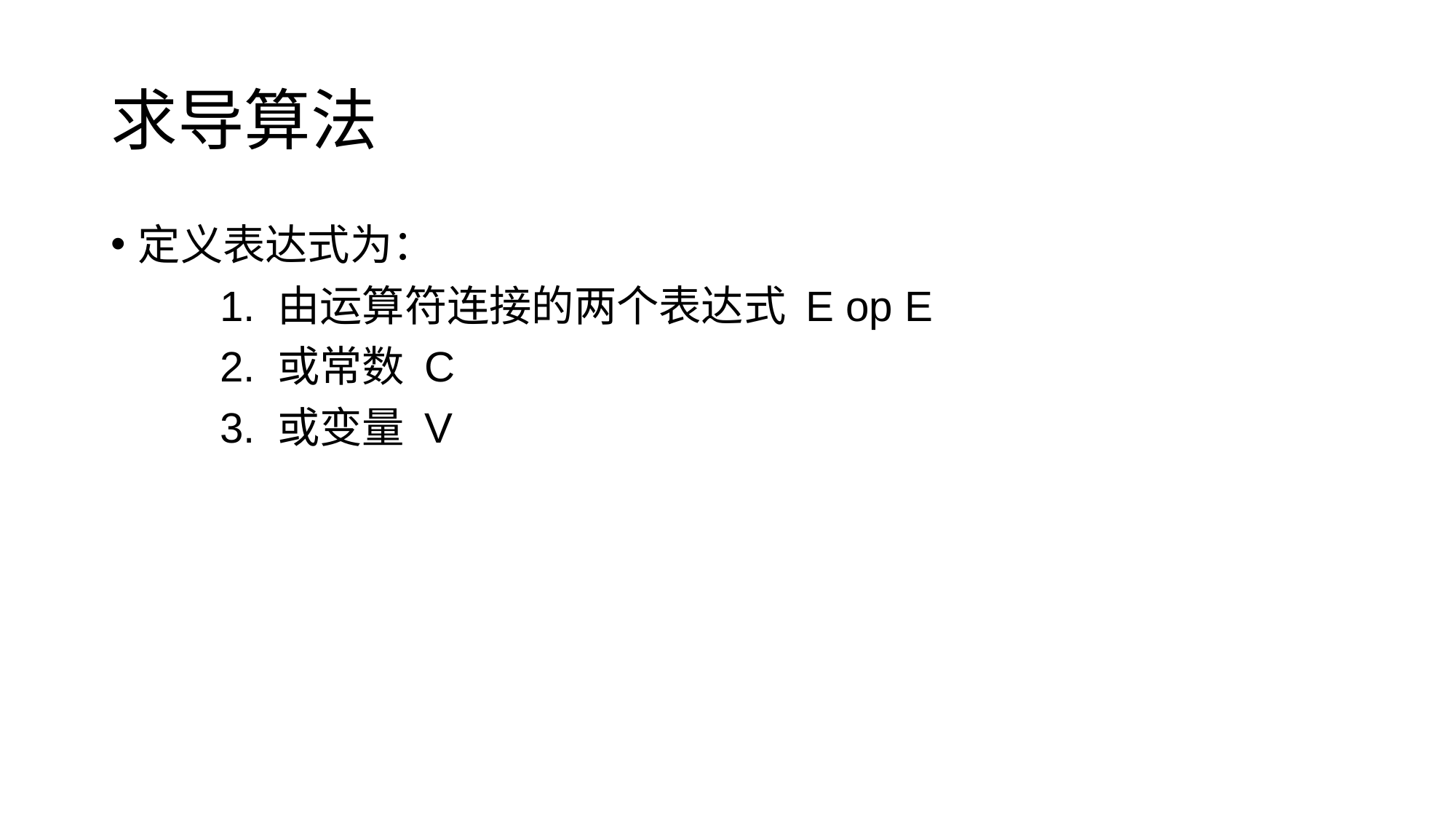

# 求导算法
定义表达式为：
	1. 由运算符连接的两个表达式 E op E
	2. 或常数 C
	3. 或变量 V